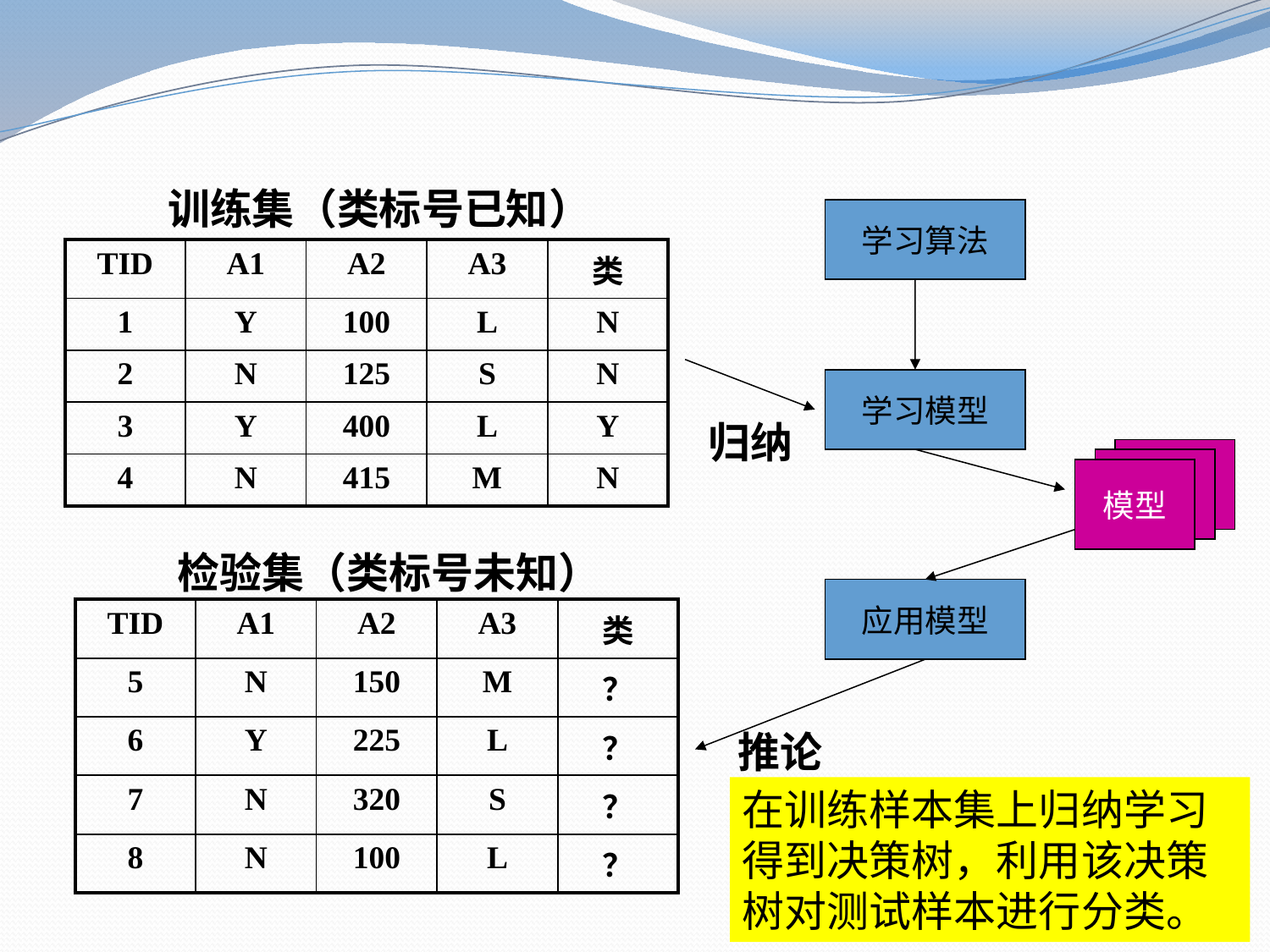

训练集（类标号已知）
学习算法

学习模型
归纳

模型

应用模型

推论
| TID | A1 | A2 | A3 | 类 |
| --- | --- | --- | --- | --- |
| 1 | Y | 100 | L | N |
| 2 | N | 125 | S | N |
| 3 | Y | 400 | L | Y |
| 4 | N | 415 | M | N |
检验集（类标号未知）
| TID | A1 | A2 | A3 | 类 |
| --- | --- | --- | --- | --- |
| 5 | N | 150 | M | ？ |
| 6 | Y | 225 | L | ？ |
| 7 | N | 320 | S | ？ |
| 8 | N | 100 | L | ？ |
在训练样本集上归纳学习得到决策树，利用该决策树对测试样本进行分类。